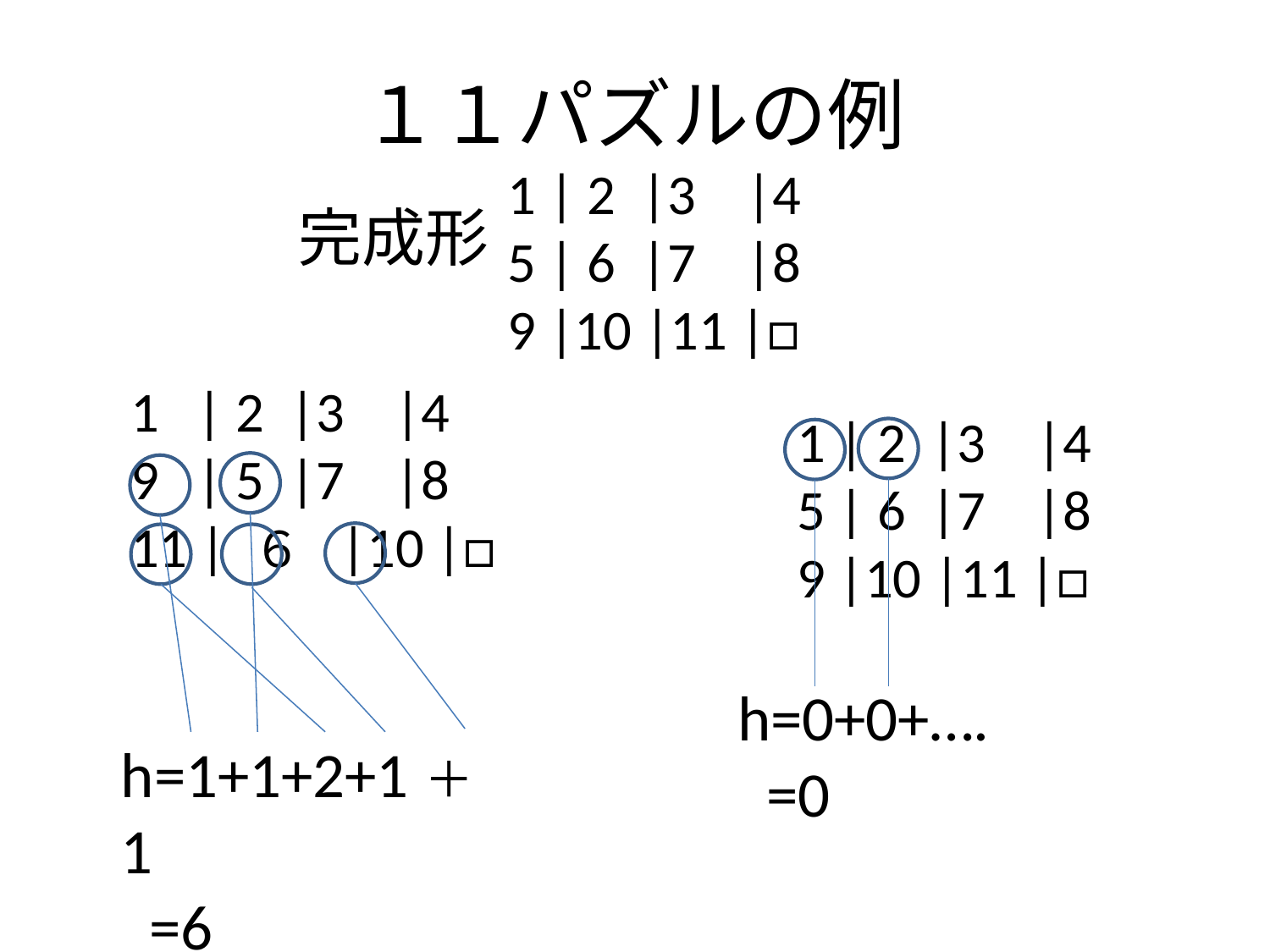

# １１パズルの例
1 | 2  |3    |4
5 | 6  |7    |8
9 |10 |11 |□
完成形
1   | 2  |3    |4
9   | 5  |7    |8
11 | ６  |10 |□
1 | 2  |3    |4
5 | 6  |7    |8
9 |10 |11 |□

h=0+0+….
  =0
h=1+1+2+1＋1
  =6